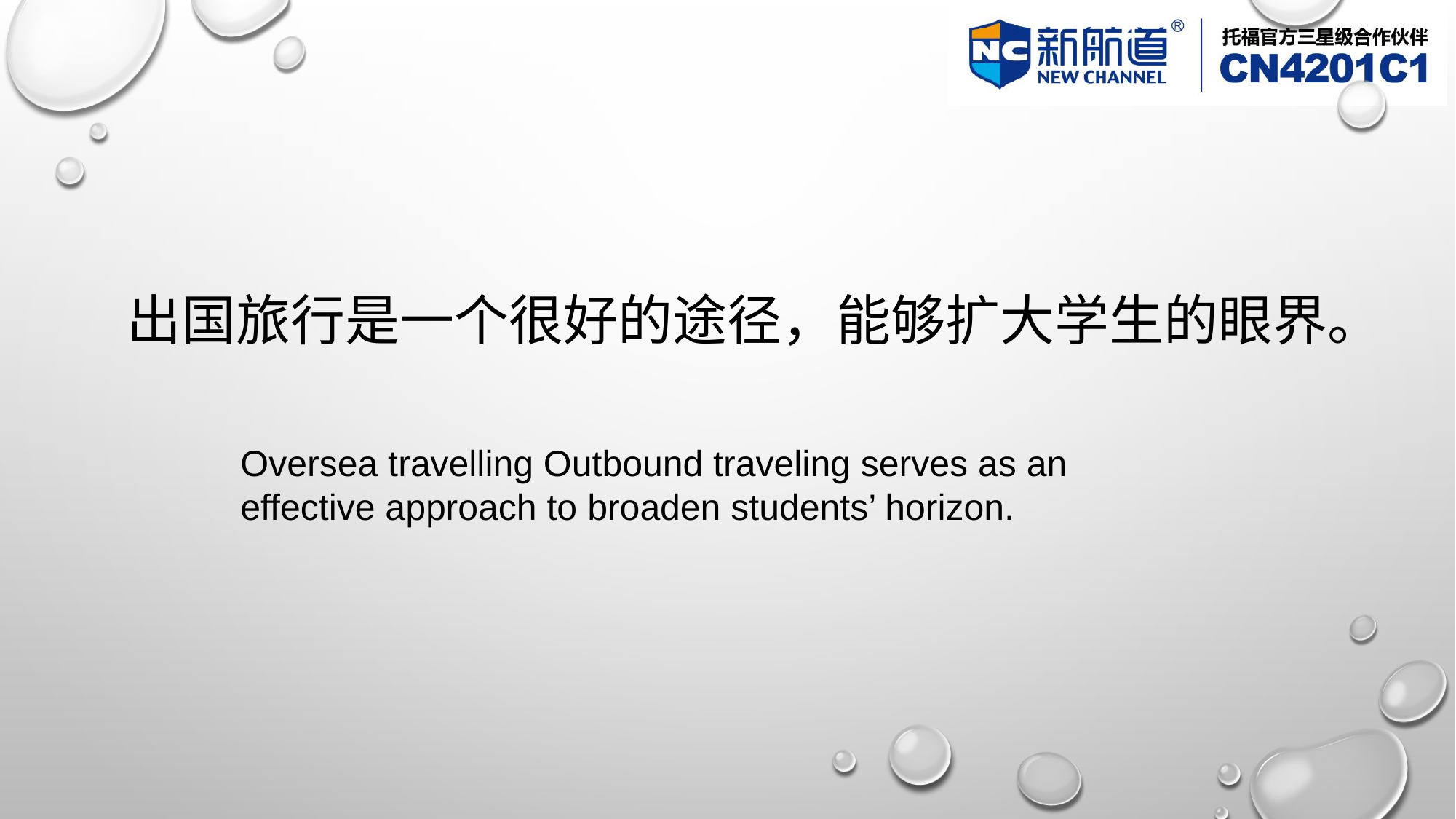

# 出国旅行是一个很好的途径，能够扩大学生的眼界。

Oversea travelling Outbound traveling serves as an effective approach to broaden students’ horizon.